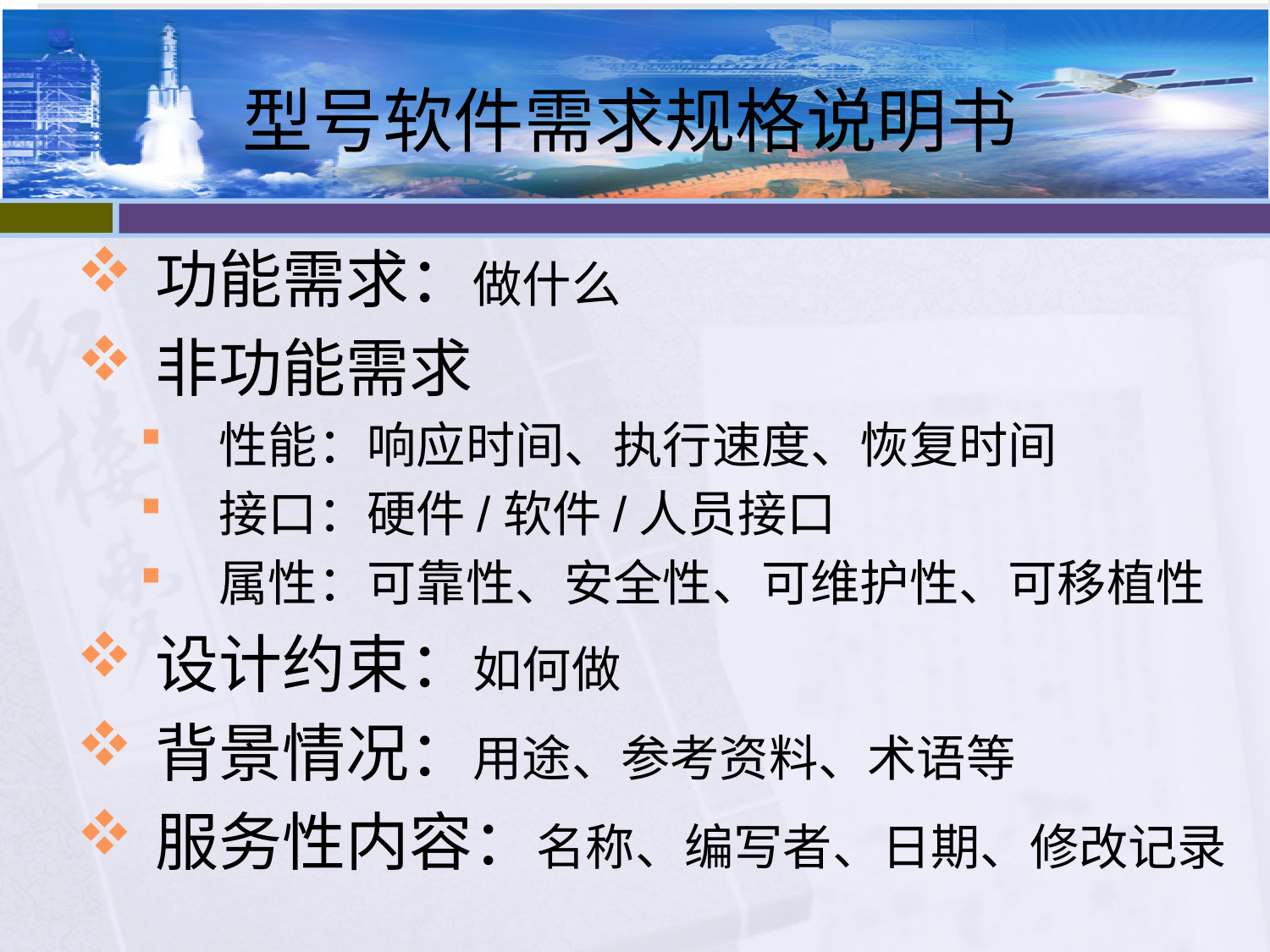

# 型号软件需求规格说明书

功能需求：做什么
非功能需求
性能：响应时间、执行速度、恢复时间
接口：硬件/软件/人员接口
属性：可靠性、安全性、可维护性、可移植性
设计约束：如何做
背景情况：用途、参考资料、术语等
服务性内容：名称、编写者、日期、修改记录